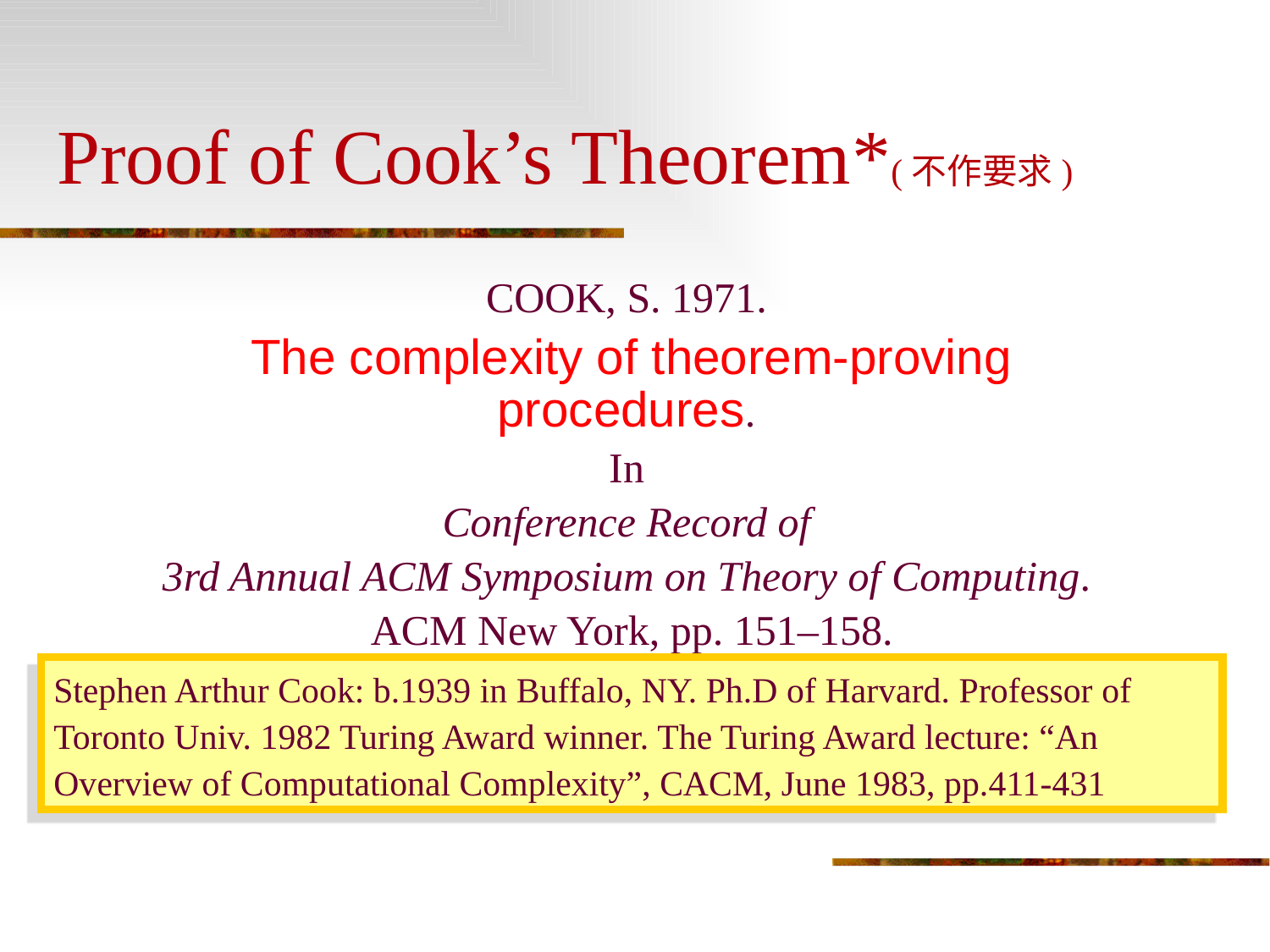

# Proof of Cook’s Theorem*(不作要求)
COOK, S. 1971.
The complexity of theorem-proving procedures.
In
Conference Record of
3rd Annual ACM Symposium on Theory of Computing.
ACM New York, pp. 151–158.
Stephen Arthur Cook: b.1939 in Buffalo, NY. Ph.D of Harvard. Professor of Toronto Univ. 1982 Turing Award winner. The Turing Award lecture: “An Overview of Computational Complexity”, CACM, June 1983, pp.411-431